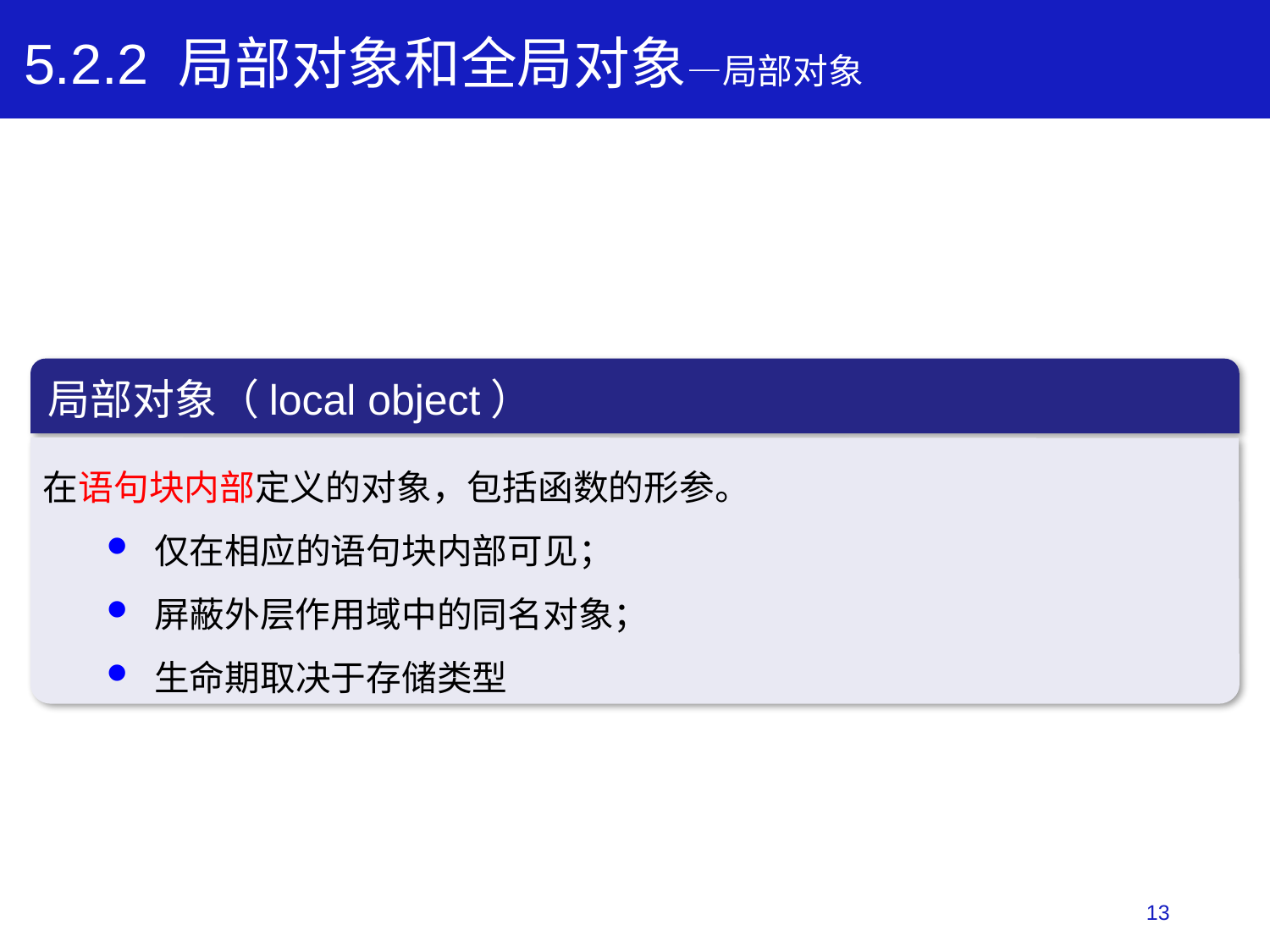

5.2.2 局部对象和全局对象—局部对象
学习目标
局部对象（local object）
在语句块内部定义的对象，包括函数的形参。
仅在相应的语句块内部可见；
屏蔽外层作用域中的同名对象；
生命期取决于存储类型
13